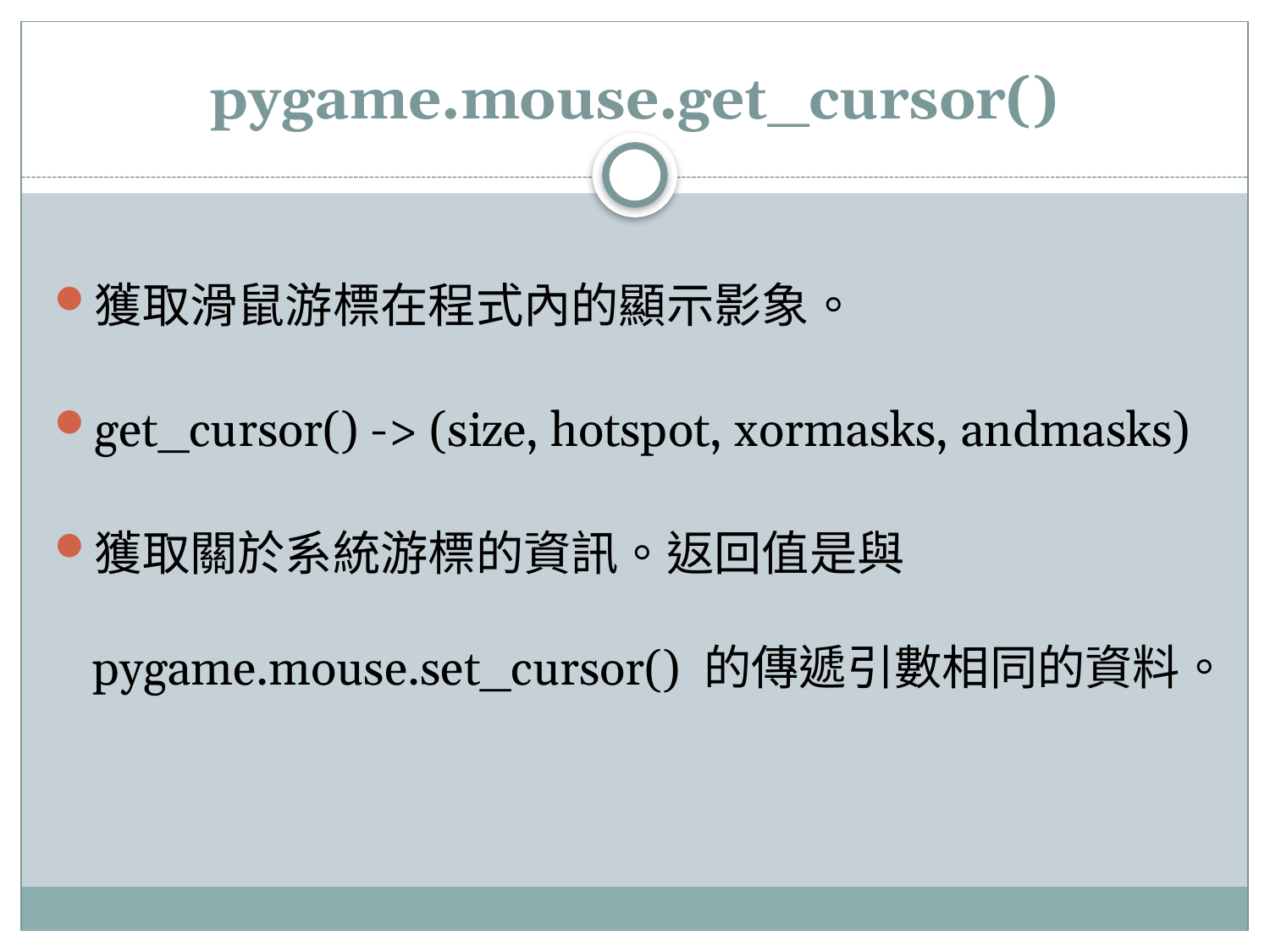

# pygame.mouse.get_cursor()
獲取滑鼠游標在程式內的顯示影象。
get_cursor() -> (size, hotspot, xormasks, andmasks)
獲取關於系統游標的資訊。返回值是與 pygame.mouse.set_cursor() 的傳遞引數相同的資料。